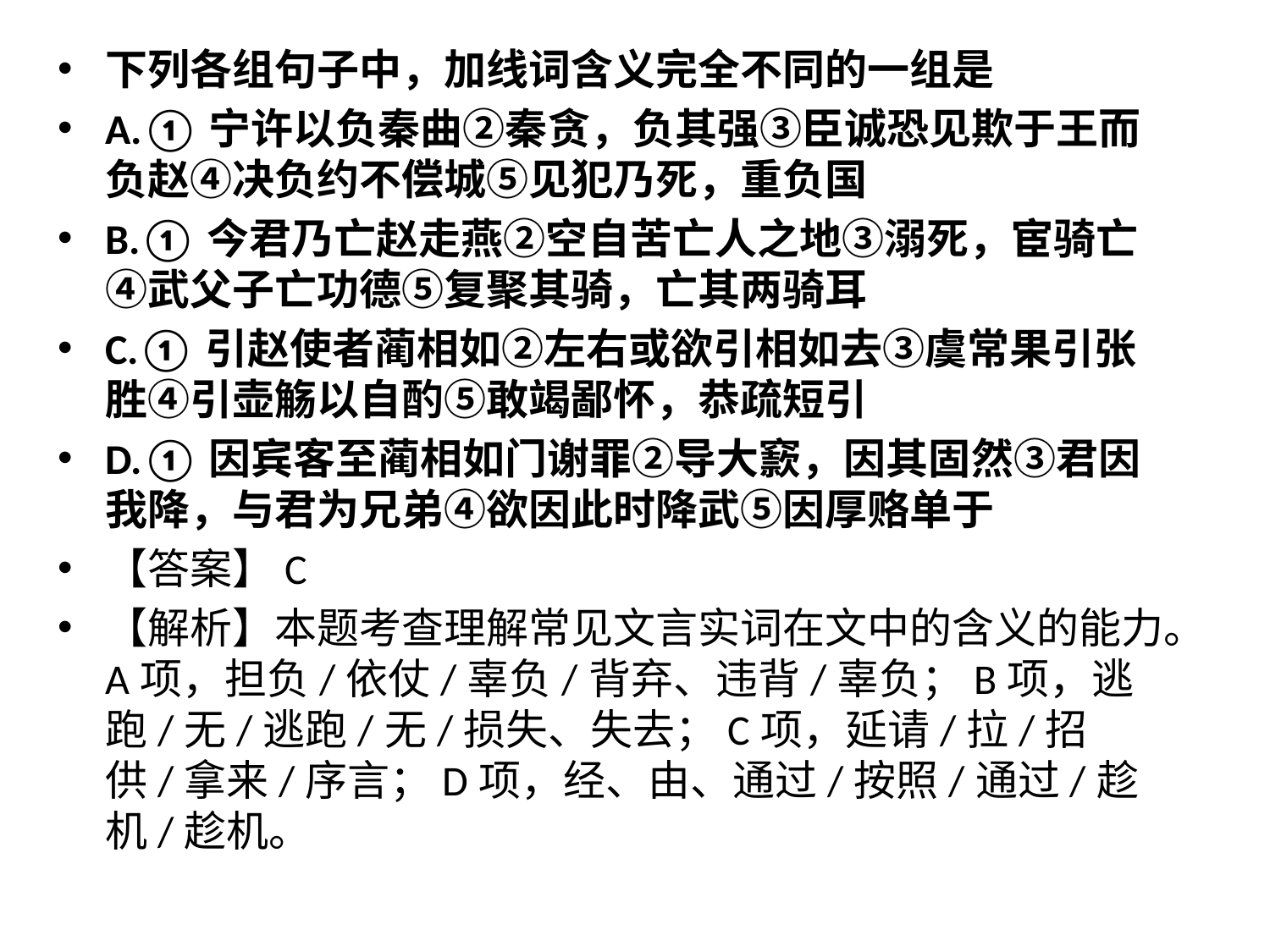

下列各组句子中，加线词含义完全不同的一组是
A.①宁许以负秦曲②秦贪，负其强③臣诚恐见欺于王而负赵④决负约不偿城⑤见犯乃死，重负国
B.①今君乃亡赵走燕②空自苦亡人之地③溺死，宦骑亡④武父子亡功德⑤复聚其骑，亡其两骑耳
C.①引赵使者蔺相如②左右或欲引相如去③虞常果引张胜④引壶觞以自酌⑤敢竭鄙怀，恭疏短引
D.①因宾客至蔺相如门谢罪②导大窾，因其固然③君因我降，与君为兄弟④欲因此时降武⑤因厚赂单于
【答案】C
【解析】本题考查理解常见文言实词在文中的含义的能力。A项，担负/依仗/辜负/背弃、违背/辜负；B项，逃跑/无/逃跑/无/损失、失去；C项，延请/拉/招供/拿来/序言；D项，经、由、通过/按照/通过/趁机/趁机。